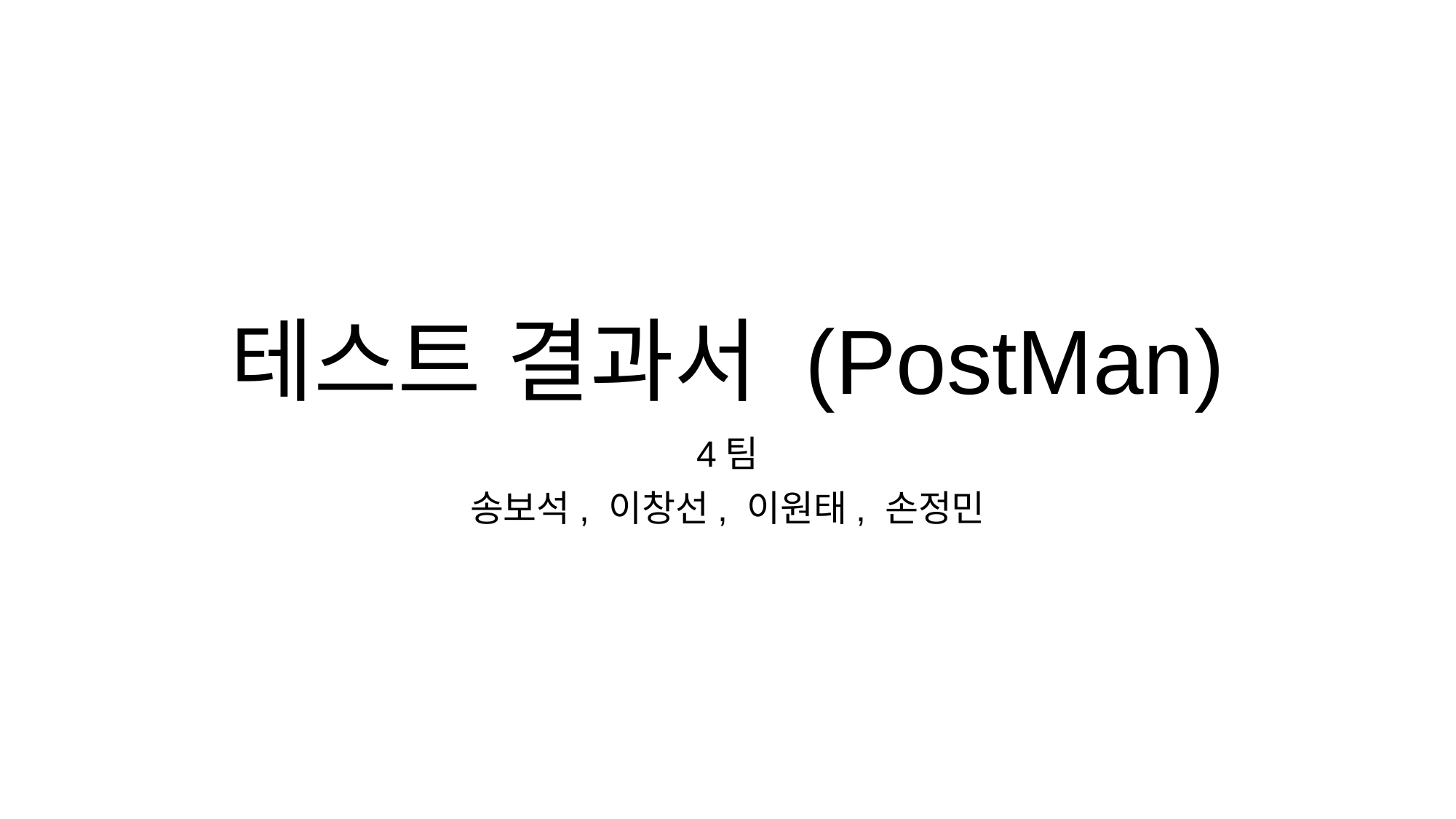

# 테스트 결과서 (PostMan)
4팀
송보석, 이창선, 이원태, 손정민